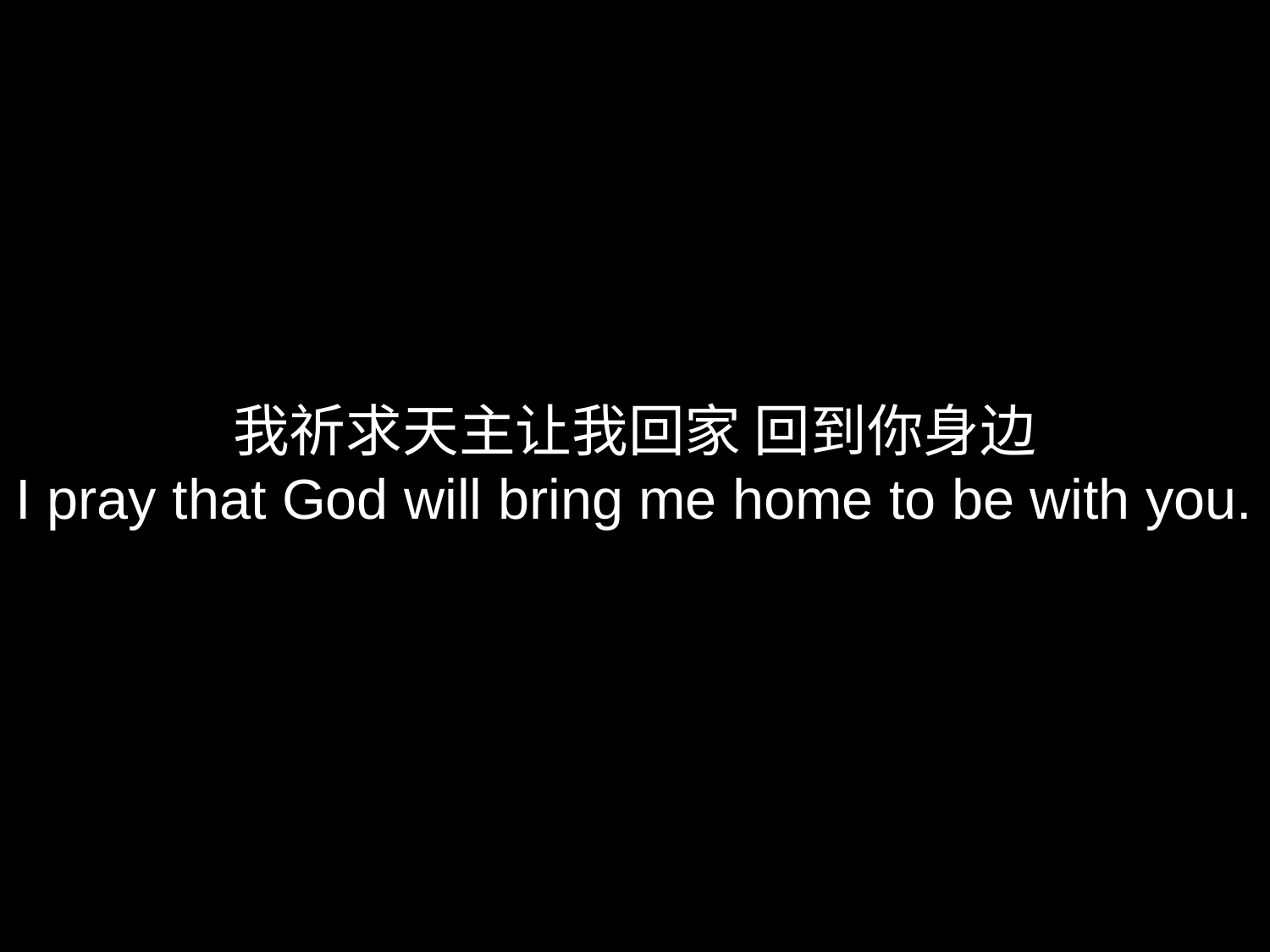

我祈求天主让我回家 回到你身边
I pray that God will bring me home to be with you.